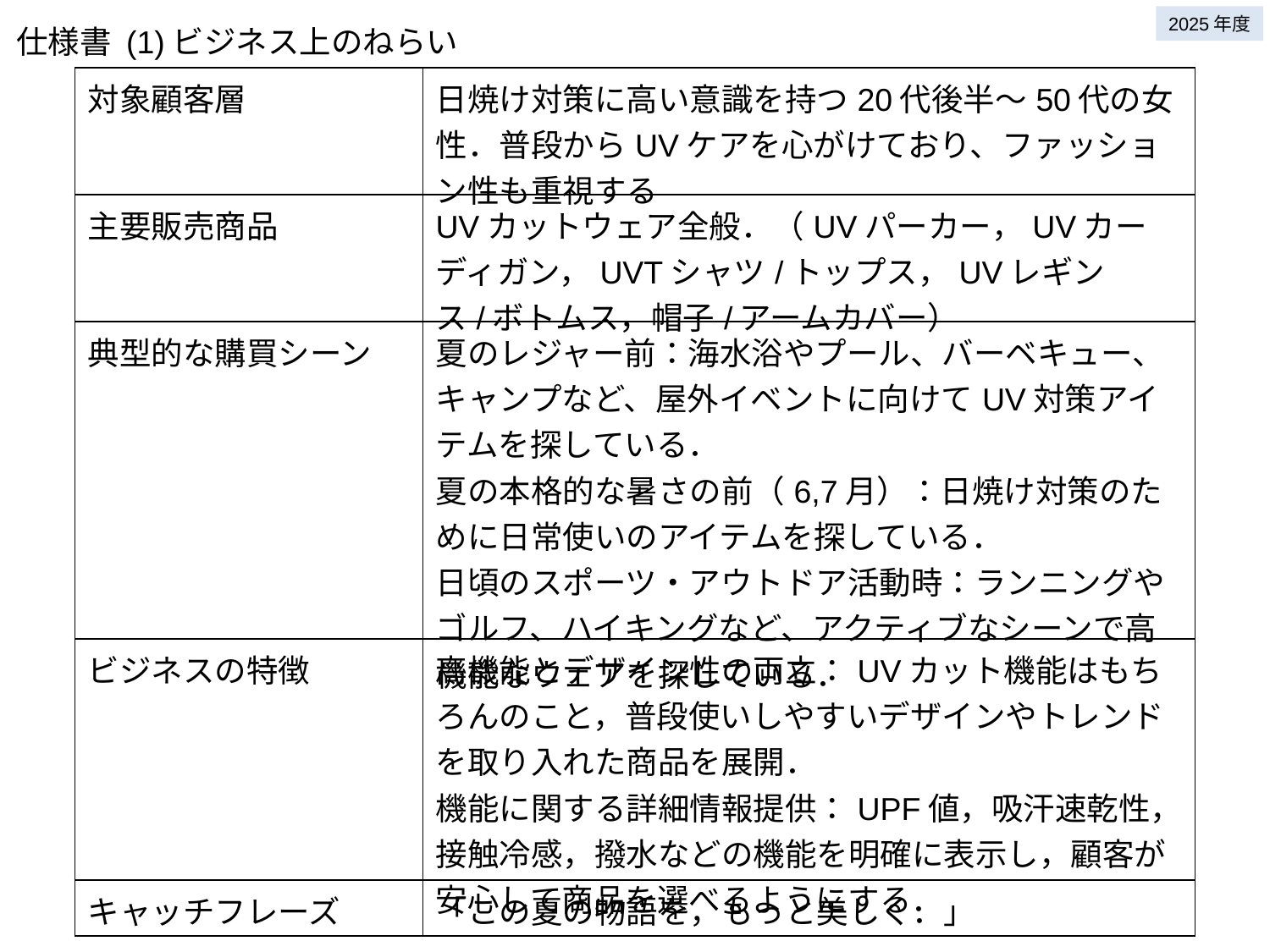

仕様書 (1)ビジネス上のねらい
| 対象顧客層 | 日焼け対策に高い意識を持つ20代後半〜50代の女性．普段からUVケアを心がけており、ファッション性も重視する |
| --- | --- |
| 主要販売商品 | UVカットウェア全般．（UVパーカー，UVカーディガン，UVTシャツ/トップス，UVレギンス/ボトムス，帽子/アームカバー） |
| 典型的な購買シーン | 夏のレジャー前：海水浴やプール、バーベキュー、キャンプなど、屋外イベントに向けてUV対策アイテムを探している． 夏の本格的な暑さの前（6,7月）：日焼け対策のために日常使いのアイテムを探している． 日頃のスポーツ・アウトドア活動時：ランニングやゴルフ、ハイキングなど、アクティブなシーンで高機能なウェアを探している． |
| ビジネスの特徴 | 高機能とデザイン性の両立：UVカット機能はもちろんのこと，普段使いしやすいデザインやトレンドを取り入れた商品を展開． 機能に関する詳細情報提供：UPF値，吸汗速乾性，接触冷感，撥水などの機能を明確に表示し，顧客が安心して商品を選べるようにする． |
| キャッチフレーズ | 「この夏の物語を，もっと美しく．」 |